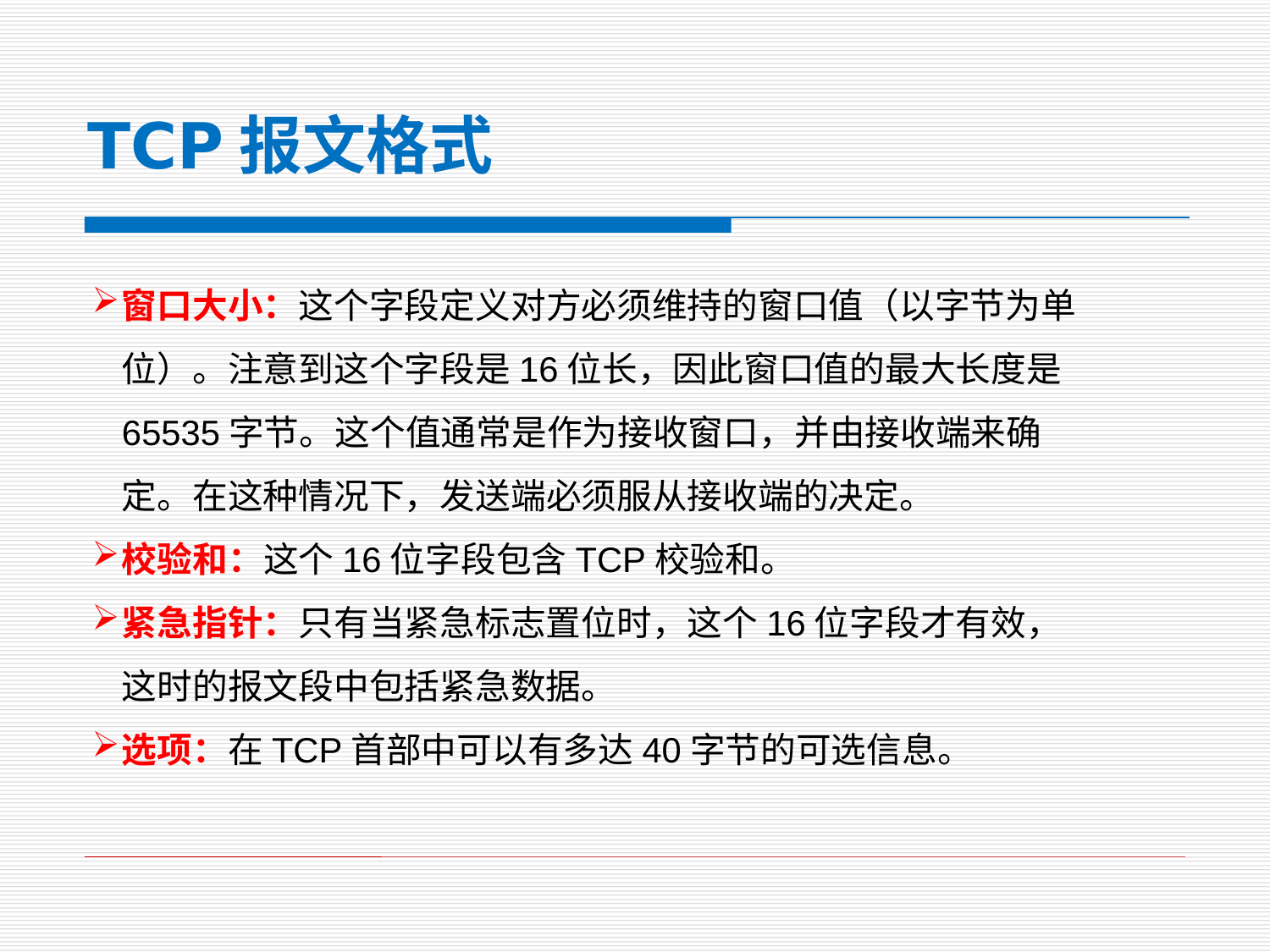

# TCP报文格式
窗口大小：这个字段定义对方必须维持的窗口值（以字节为单位）。注意到这个字段是16位长，因此窗口值的最大长度是65535字节。这个值通常是作为接收窗口，并由接收端来确定。在这种情况下，发送端必须服从接收端的决定。
校验和：这个16位字段包含TCP校验和。
紧急指针：只有当紧急标志置位时，这个16位字段才有效，这时的报文段中包括紧急数据。
选项：在TCP首部中可以有多达40字节的可选信息。